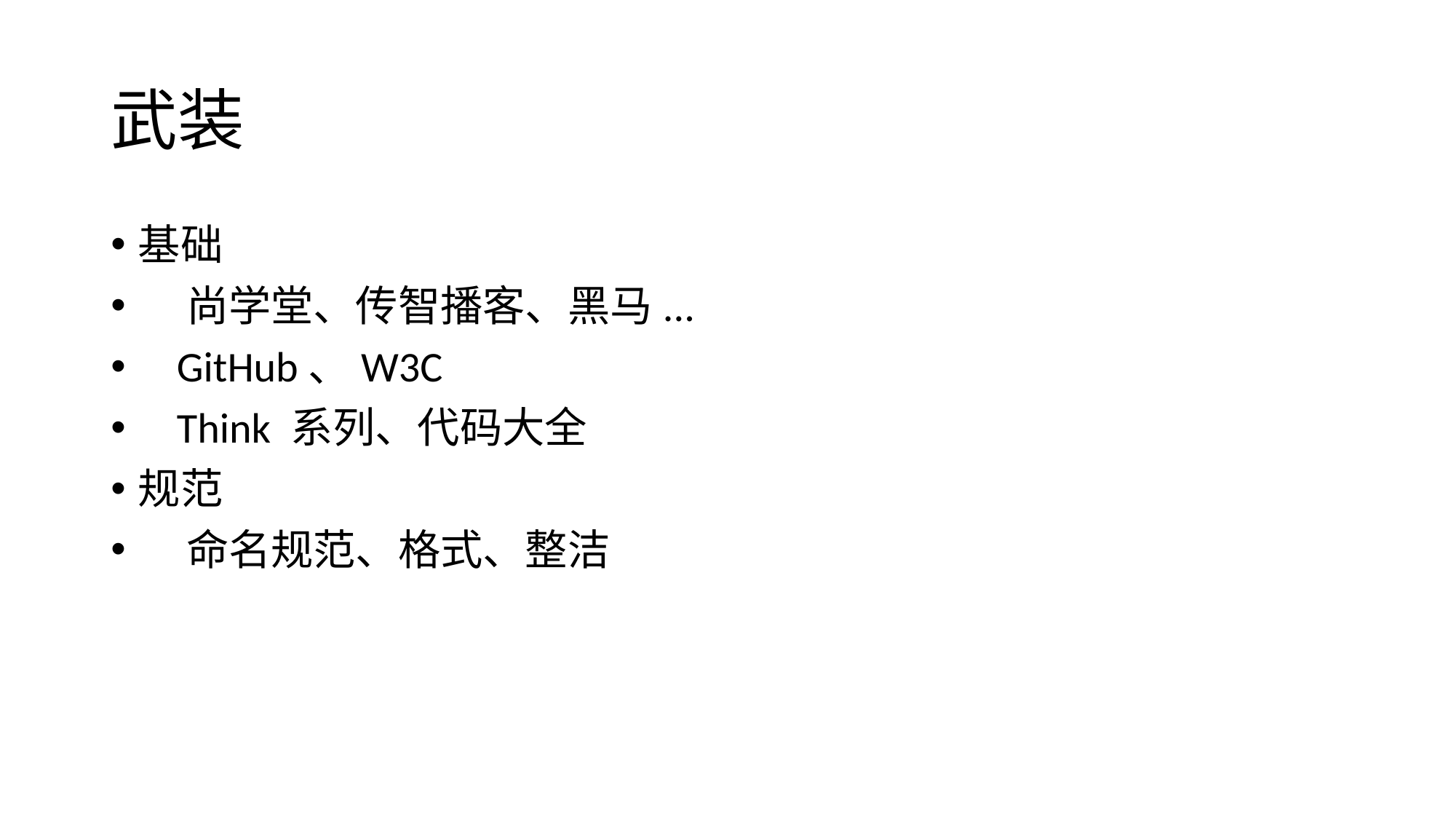

# 武装
基础
    尚学堂、传智播客、黑马...
    GitHub、W3C
    Think 系列、代码大全
规范
    命名规范、格式、整洁